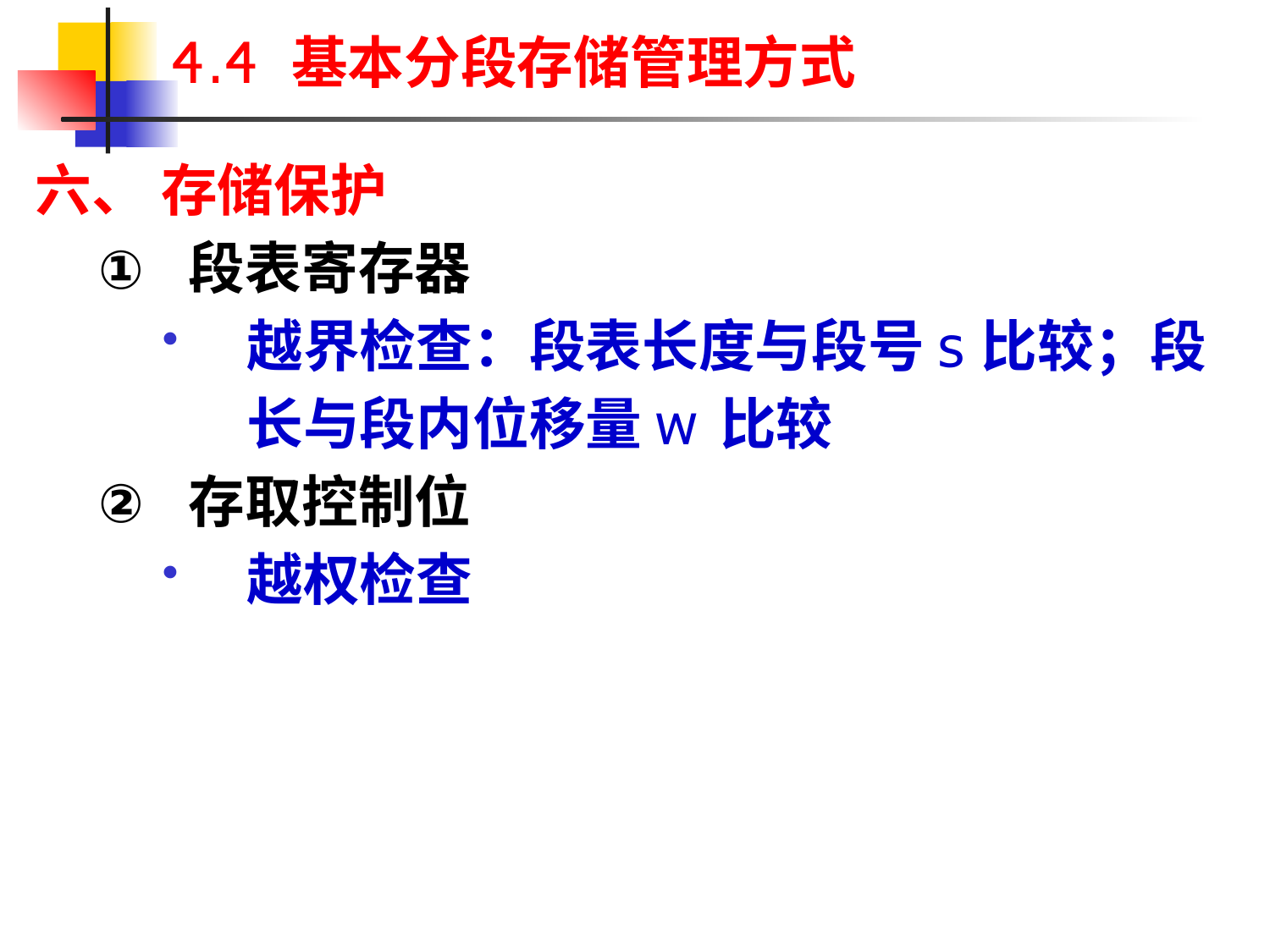

# 4.4 基本分段存储管理方式
六、 存储保护
段表寄存器
越界检查：段表长度与段号s比较；段长与段内位移量w比较
存取控制位
越权检查